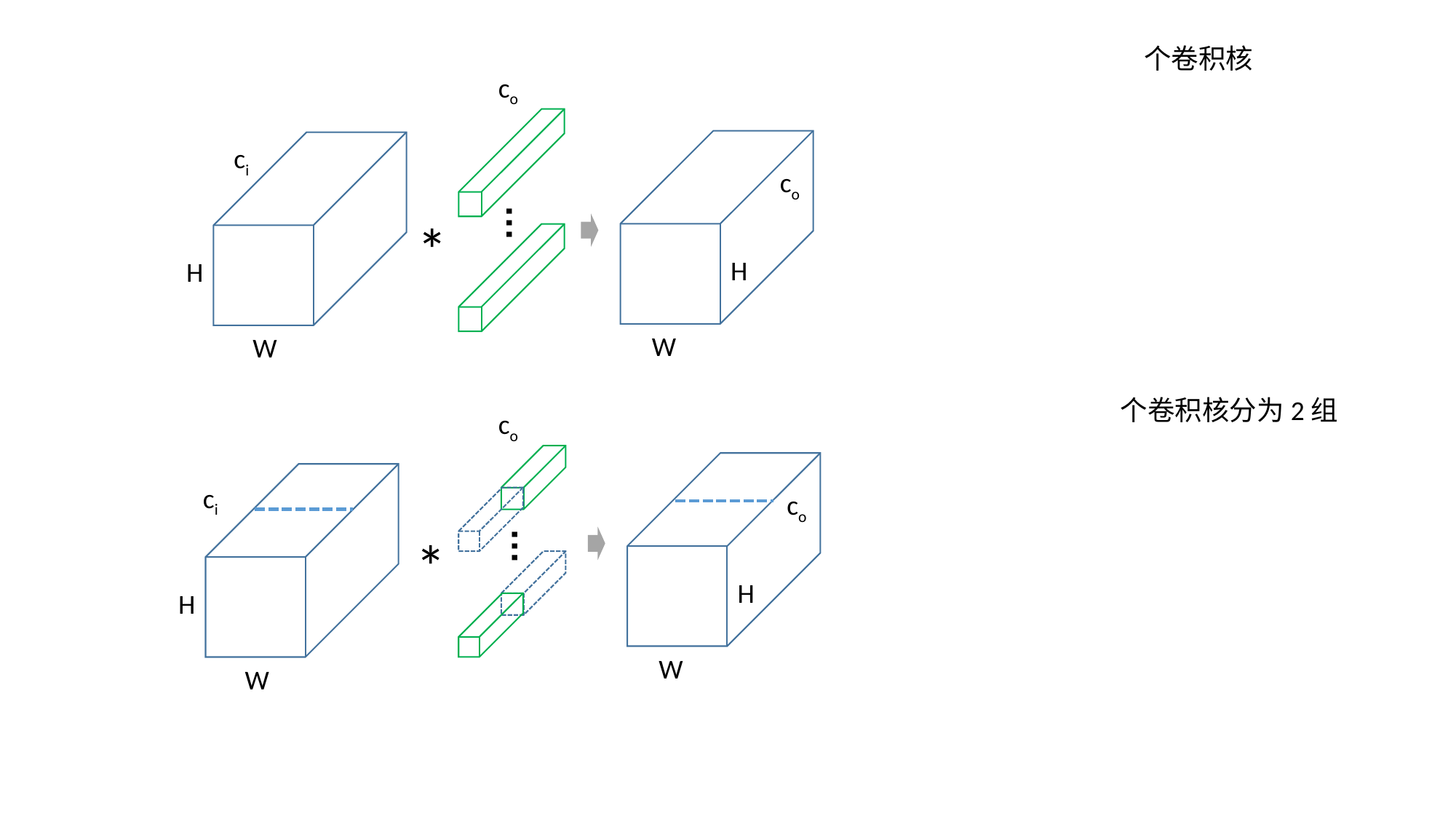

个卷积核
co

co
H
W

ci
H
W
…
*

个卷积核分为2组
co

co
H
W

ci
H
W
…
*